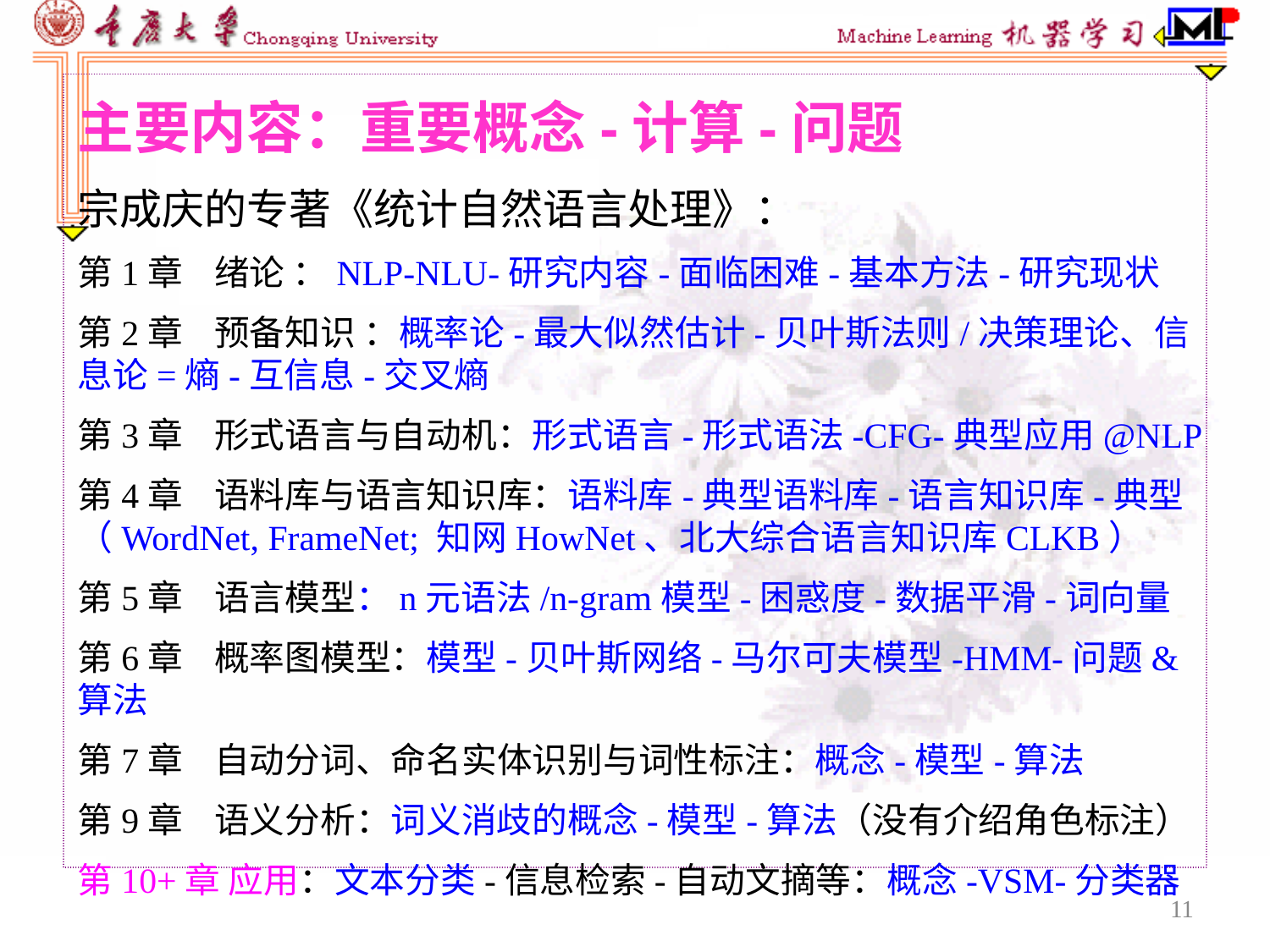

主要内容：重要概念-计算-问题
宗成庆的专著《统计自然语言处理》：
第1章    绪论 ：NLP-NLU-研究内容-面临困难-基本方法-研究现状
第2章    预备知识 ：概率论-最大似然估计-贝叶斯法则/决策理论、信息论=熵-互信息-交叉熵
第3章    形式语言与自动机：形式语言-形式语法-CFG-典型应用@NLP
第4章    语料库与语言知识库：语料库-典型语料库-语言知识库-典型（WordNet, FrameNet; 知网HowNet、北大综合语言知识库CLKB）
第5章    语言模型：n元语法/n-gram模型-困惑度-数据平滑-词向量
第6章    概率图模型：模型-贝叶斯网络-马尔可夫模型-HMM-问题&算法
第7章    自动分词、命名实体识别与词性标注：概念-模型-算法
第9章    语义分析：词义消歧的概念-模型-算法（没有介绍角色标注）
第10+章 应用：文本分类-信息检索-自动文摘等：概念-VSM-分类器
11